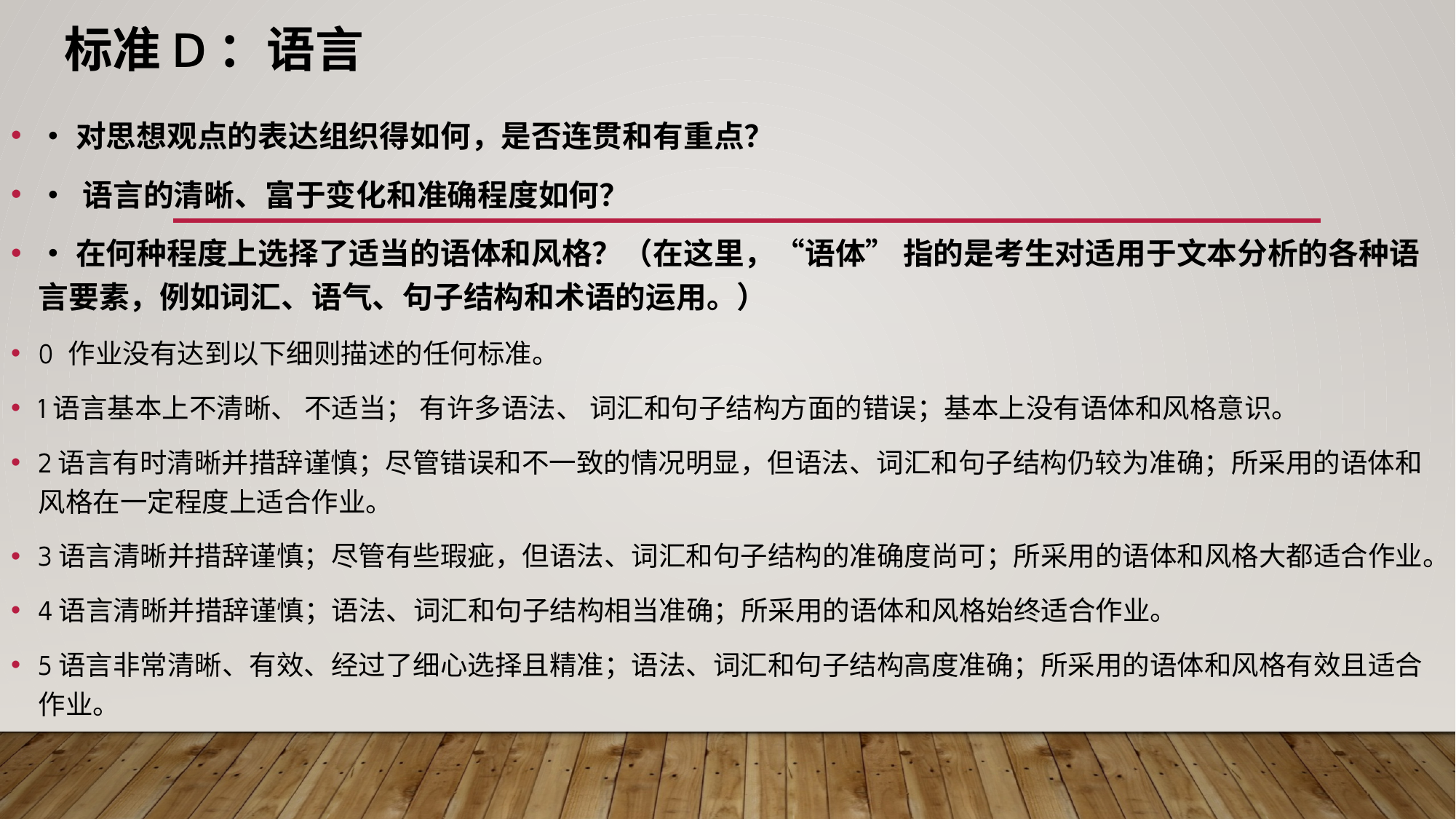

# 标准D：语言
•对思想观点的表达组织得如何，是否连贯和有重点？
• 语言的清晰、富于变化和准确程度如何？
•在何种程度上选择了适当的语体和风格？（在这里，“语体” 指的是考生对适用于文本分析的各种语言要素，例如词汇、语气、句子结构和术语的运用。）
0 作业没有达到以下细则描述的任何标准。
1语言基本上不清晰、 不适当； 有许多语法、 词汇和句子结构方面的错误；基本上没有语体和风格意识。
2语言有时清晰并措辞谨慎；尽管错误和不一致的情况明显，但语法、词汇和句子结构仍较为准确；所采用的语体和风格在一定程度上适合作业。
3语言清晰并措辞谨慎；尽管有些瑕疵，但语法、词汇和句子结构的准确度尚可；所采用的语体和风格大都适合作业。
4语言清晰并措辞谨慎；语法、词汇和句子结构相当准确；所采用的语体和风格始终适合作业。
5语言非常清晰、有效、经过了细心选择且精准；语法、词汇和句子结构高度准确；所采用的语体和风格有效且适合作业。